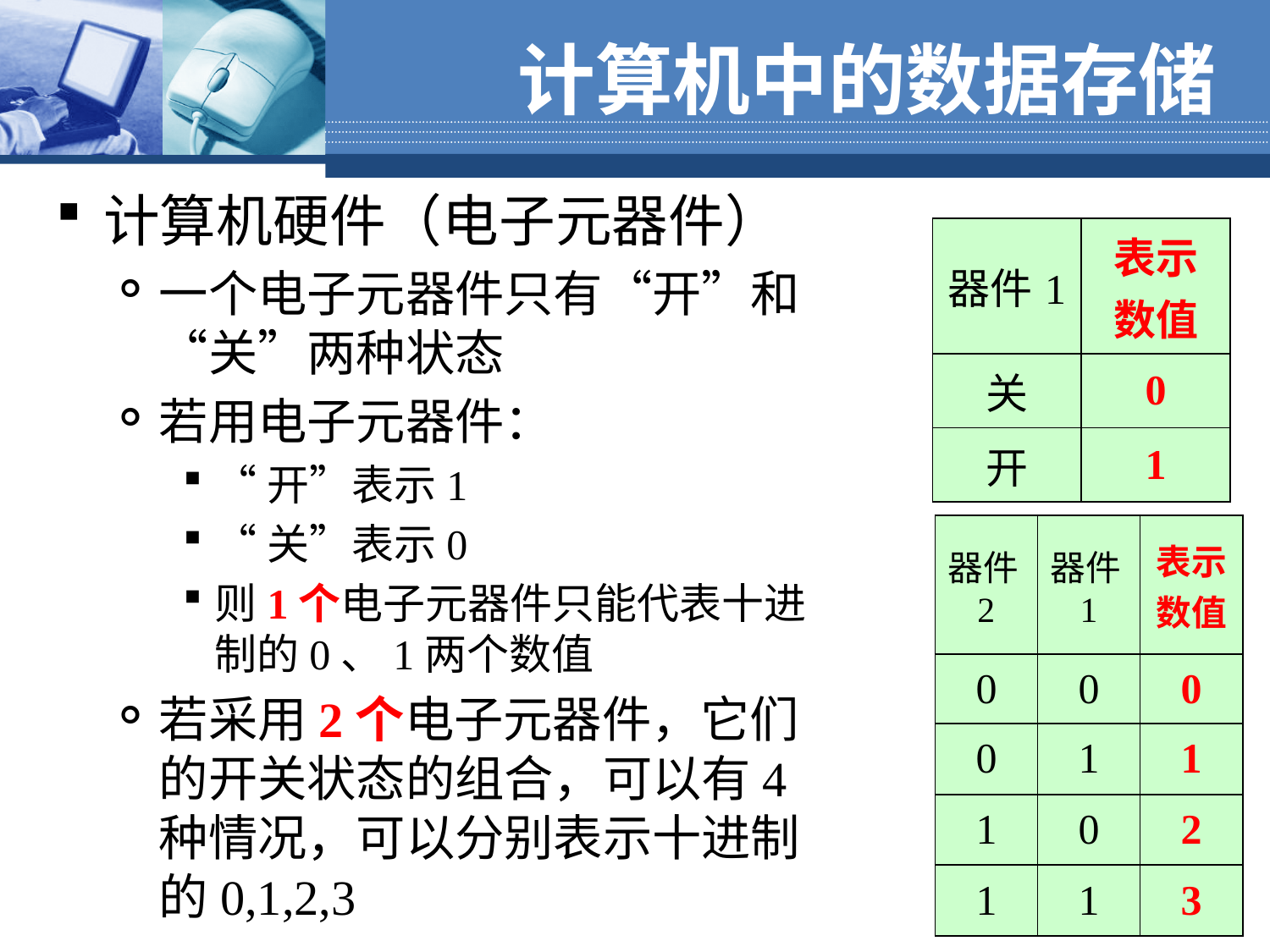

计算机中的数据存储
计算机硬件（电子元器件）
一个电子元器件只有“开”和“关”两种状态
若用电子元器件：
“开”表示1
“关”表示0
则1个电子元器件只能代表十进制的0、1两个数值
若采用2个电子元器件，它们的开关状态的组合，可以有4种情况，可以分别表示十进制的0,1,2,3
| 器件1 | 表示 数值 |
| --- | --- |
| 关 | 0 |
| 开 | 1 |
| 器件2 | 器件1 | 表示数值 |
| --- | --- | --- |
| 0 | 0 | 0 |
| 0 | 1 | 1 |
| 1 | 0 | 2 |
| 1 | 1 | 3 |